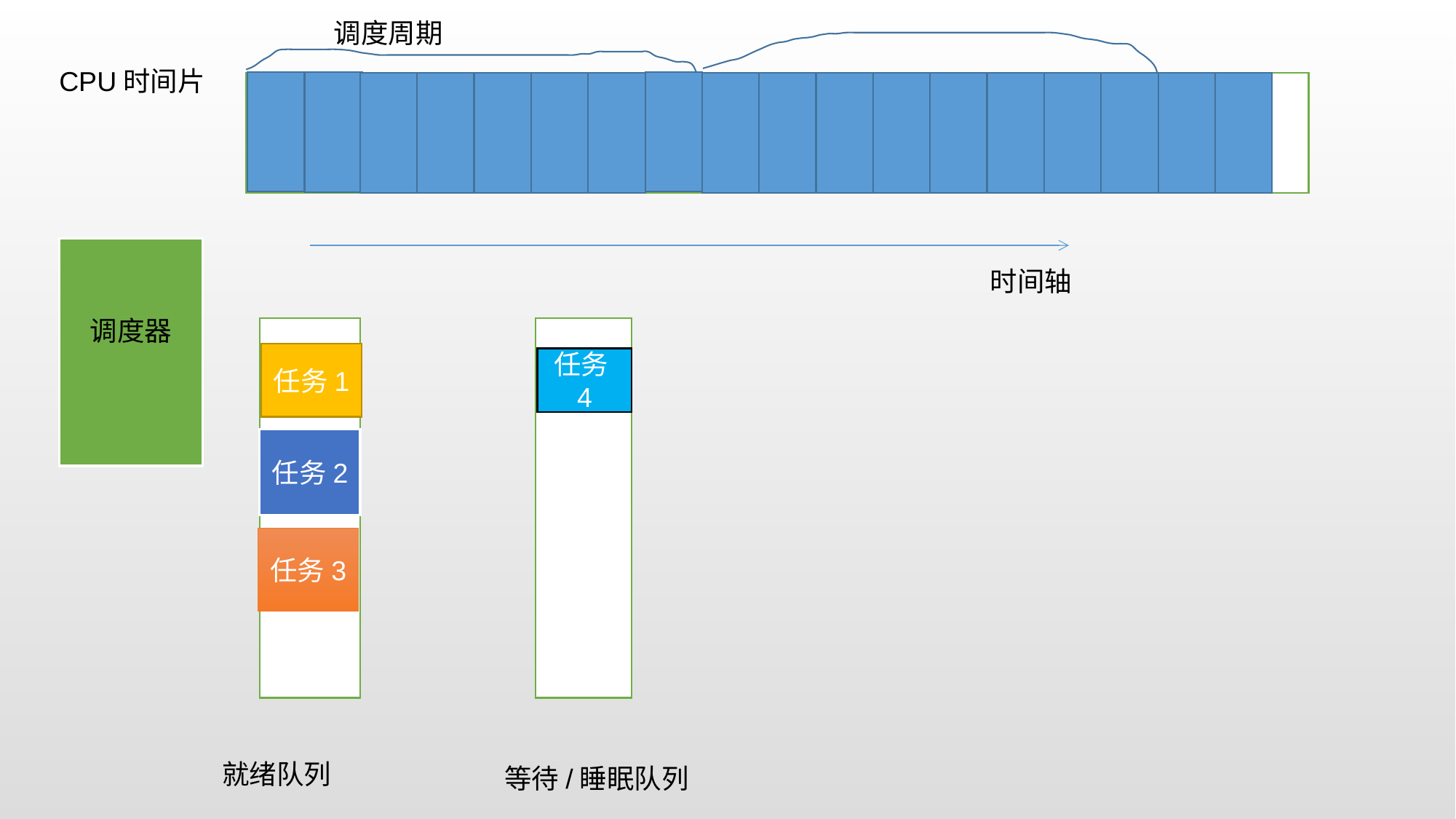

调度周期

CPU时间片

时间轴
调度器

任务1
任务4
任务2
任务3
就绪队列
等待/睡眠队列